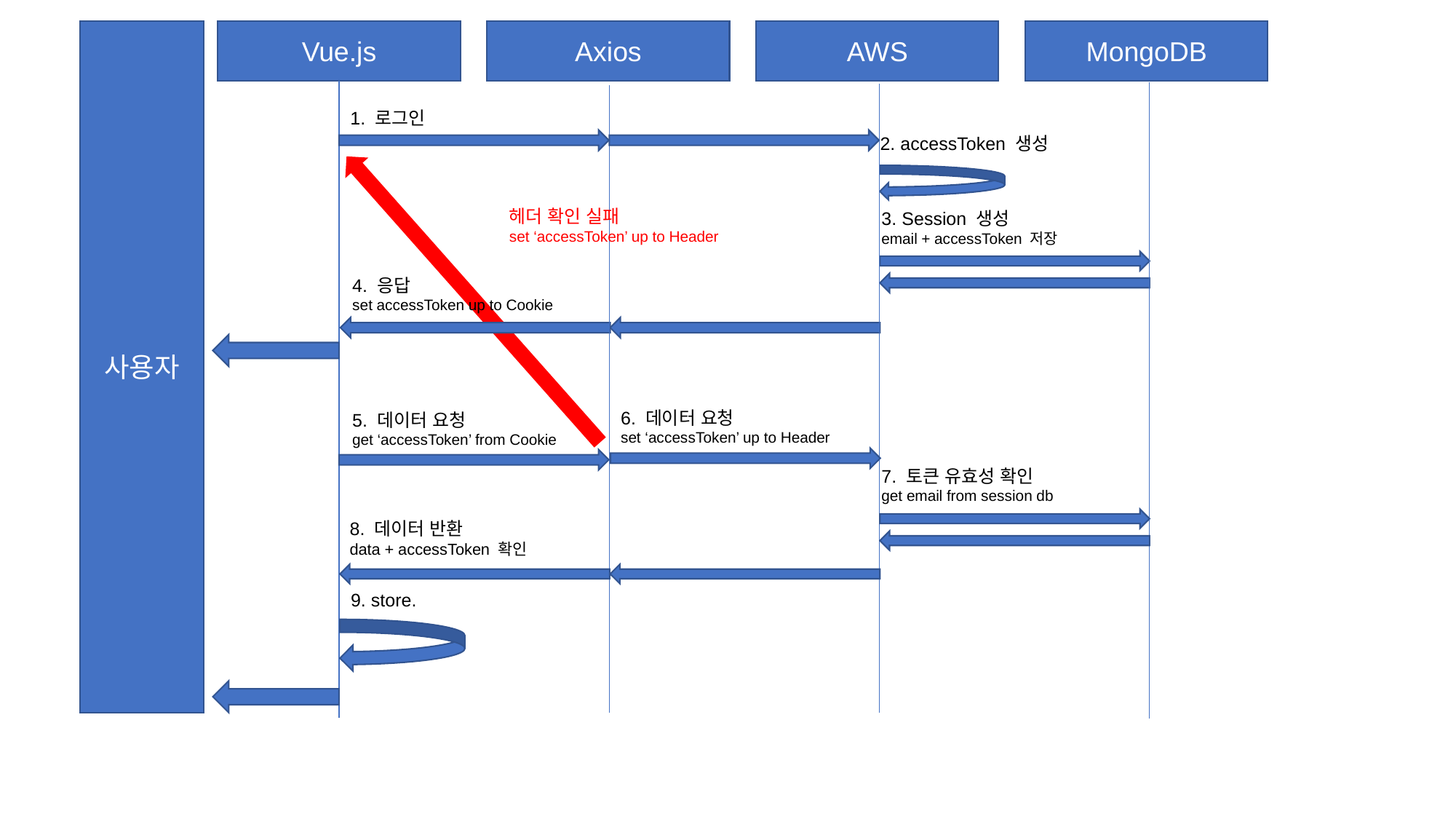

사용자
Vue.js
Axios
AWS
MongoDB
1. 로그인
2. accessToken 생성

헤더 확인 실패
set ‘accessToken’ up to Header
3. Session 생성
email + accessToken 저장

4. 응답
set accessToken up to Cookie

6. 데이터 요청
set ‘accessToken’ up to Header
5. 데이터 요청
get ‘accessToken’ from Cookie

7. 토큰 유효성 확인
get email from session db

8. 데이터 반환
data + accessToken 확인

9. store.